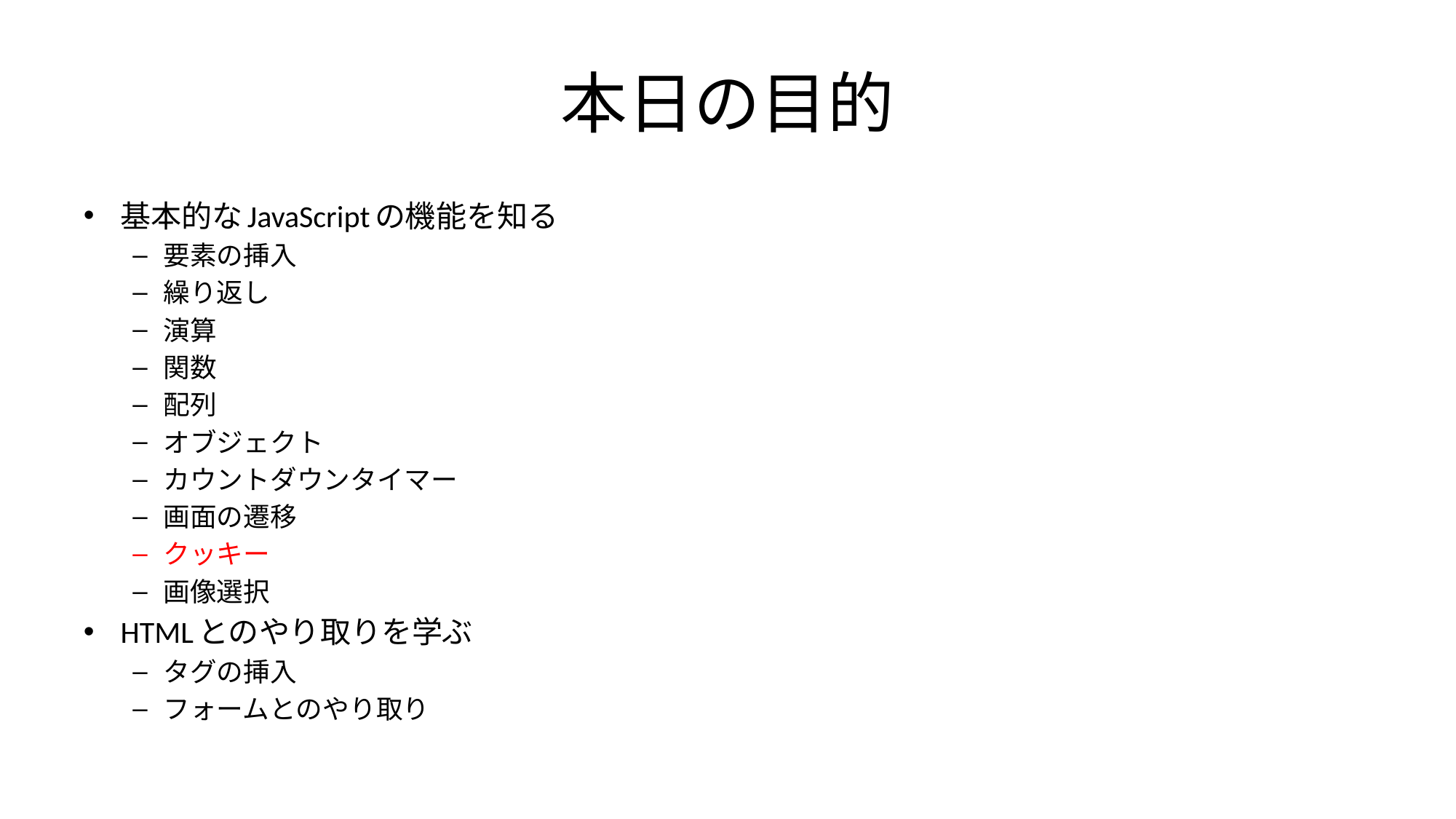

# 本日の目的
基本的なJavaScriptの機能を知る
要素の挿入
繰り返し
演算
関数
配列
オブジェクト
カウントダウンタイマー
画面の遷移
クッキー
画像選択
HTMLとのやり取りを学ぶ
タグの挿入
フォームとのやり取り